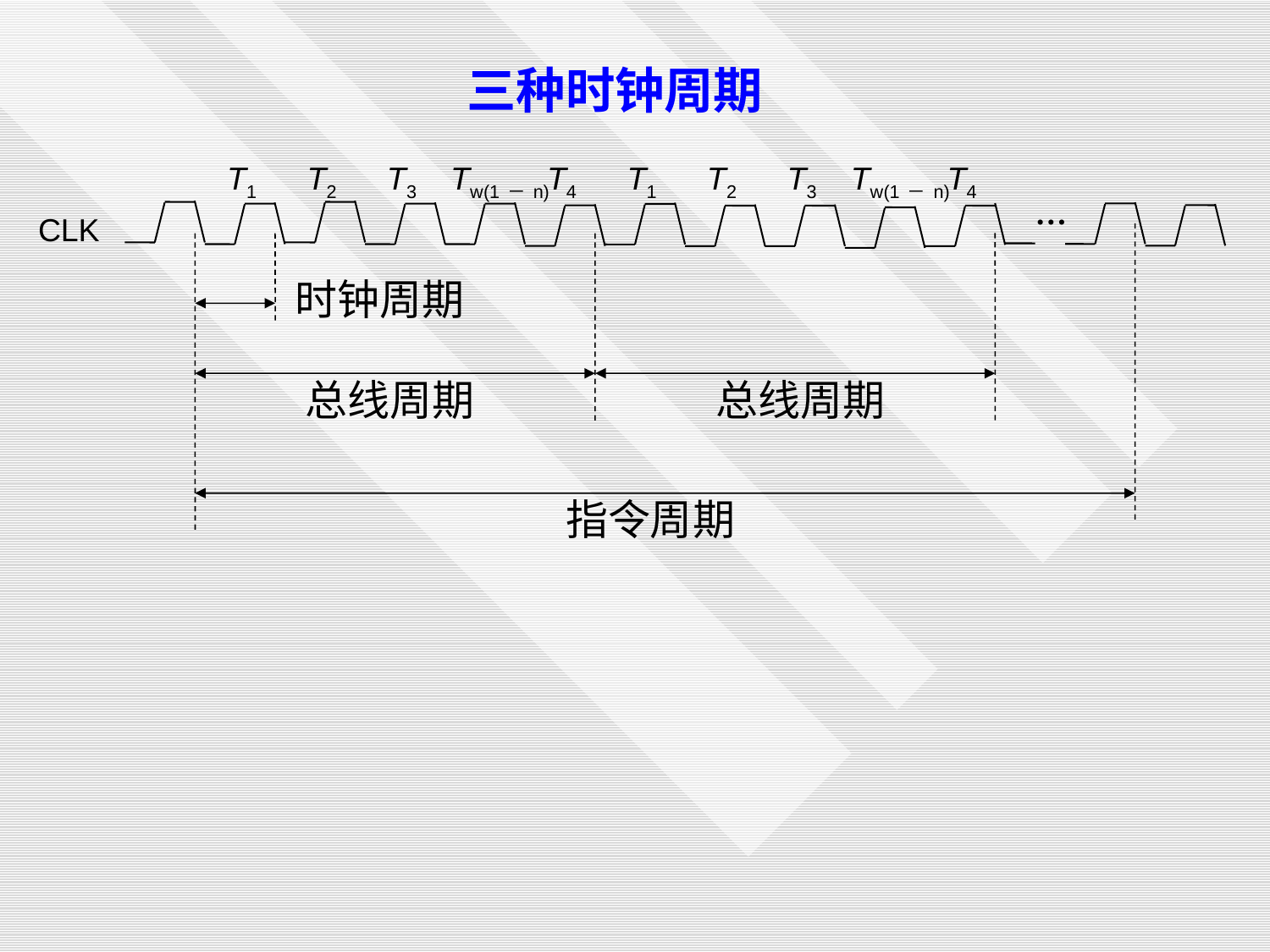

三种时钟周期
T1
T2
T3
Tw(1－n)
T4
T1
T2
T3
Tw(1－n)
T4
…

CLK

时钟周期

总线周期

总线周期
指令周期